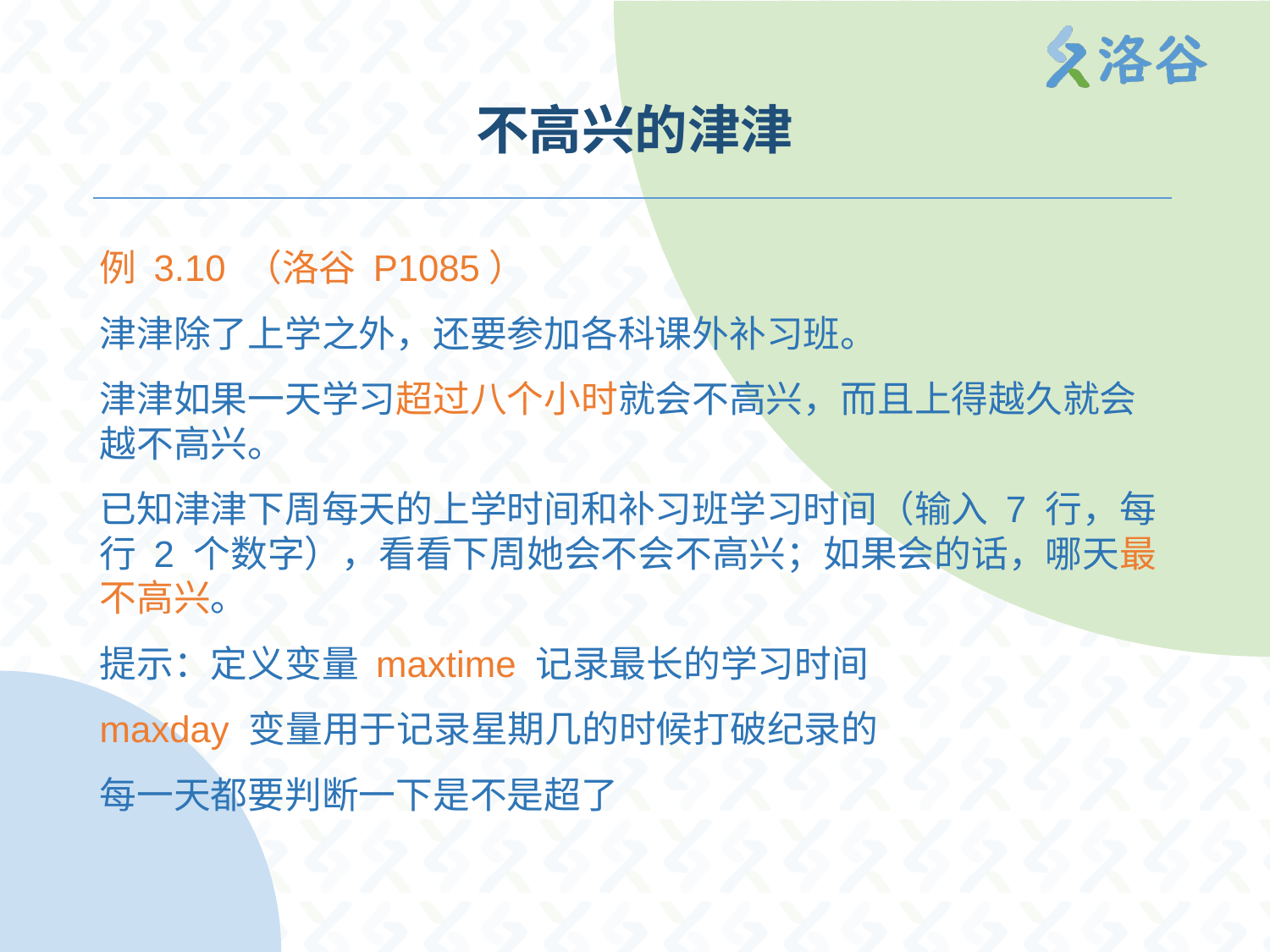

# 不高兴的津津
例 3.10 （洛谷 P1085）
津津除了上学之外，还要参加各科课外补习班。
津津如果一天学习超过八个小时就会不高兴，而且上得越久就会越不高兴。
已知津津下周每天的上学时间和补习班学习时间（输入 7 行，每行 2 个数字），看看下周她会不会不高兴；如果会的话，哪天最不高兴。
提示：定义变量 maxtime 记录最长的学习时间
maxday 变量用于记录星期几的时候打破纪录的
每一天都要判断一下是不是超了